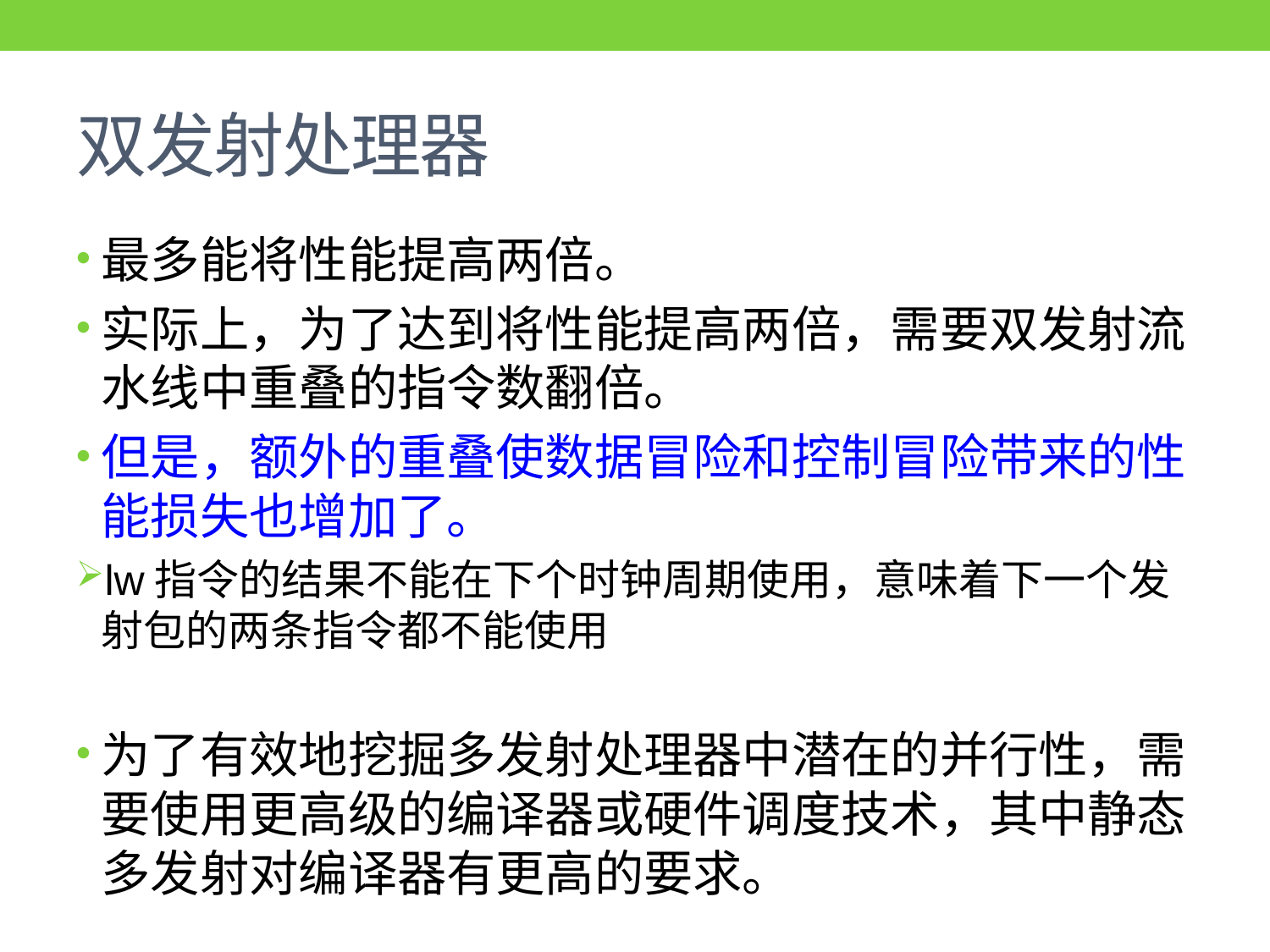

# 双发射处理器
最多能将性能提高两倍。
实际上，为了达到将性能提高两倍，需要双发射流水线中重叠的指令数翻倍。
但是，额外的重叠使数据冒险和控制冒险带来的性能损失也增加了。
lw指令的结果不能在下个时钟周期使用，意味着下一个发射包的两条指令都不能使用

为了有效地挖掘多发射处理器中潜在的并行性，需要使用更高级的编译器或硬件调度技术，其中静态多发射对编译器有更高的要求。